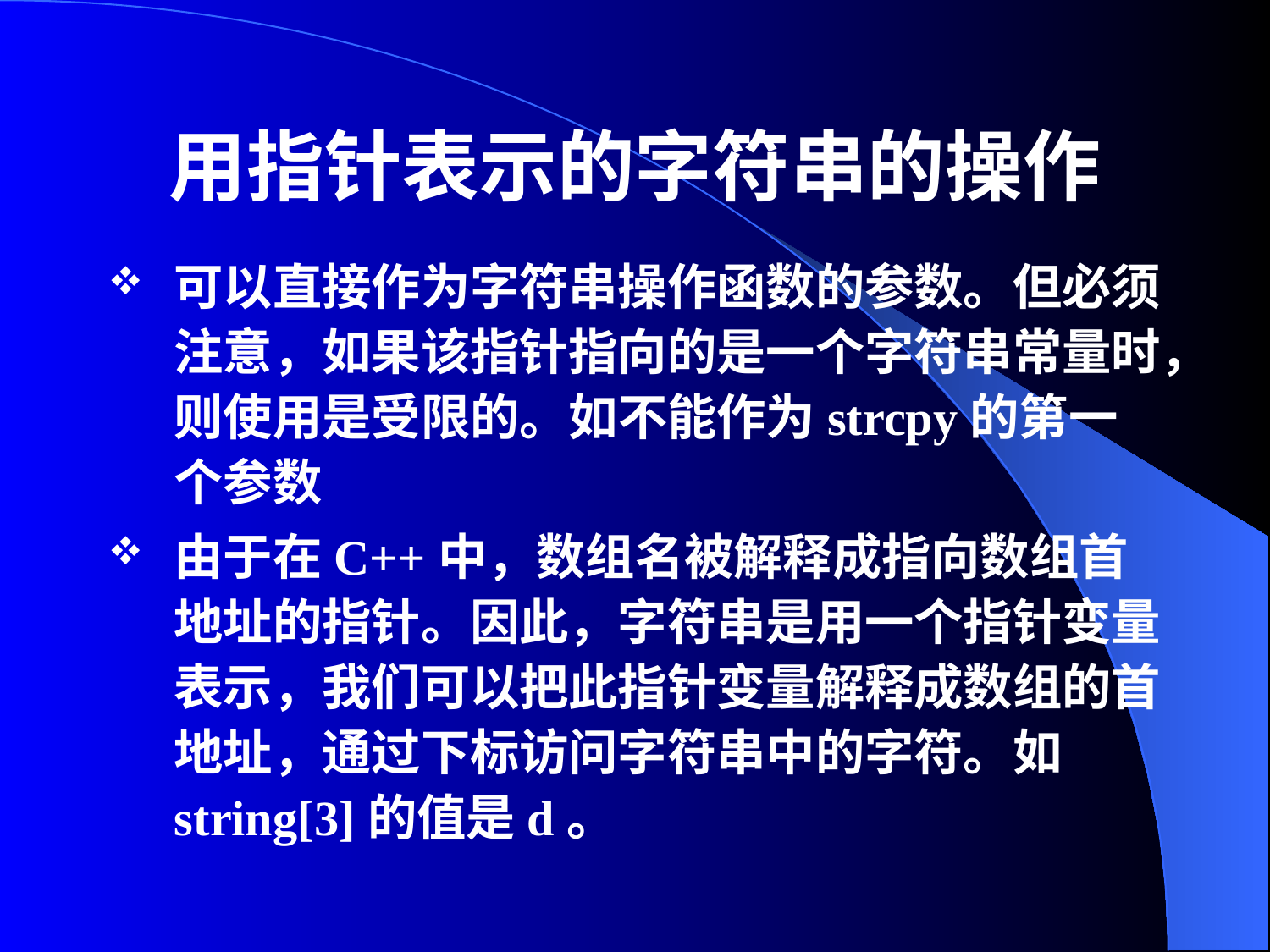

# 用指针表示的字符串的操作
可以直接作为字符串操作函数的参数。但必须注意，如果该指针指向的是一个字符串常量时，则使用是受限的。如不能作为strcpy的第一个参数
由于在C++中，数组名被解释成指向数组首地址的指针。因此，字符串是用一个指针变量表示，我们可以把此指针变量解释成数组的首地址，通过下标访问字符串中的字符。如string[3]的值是d。